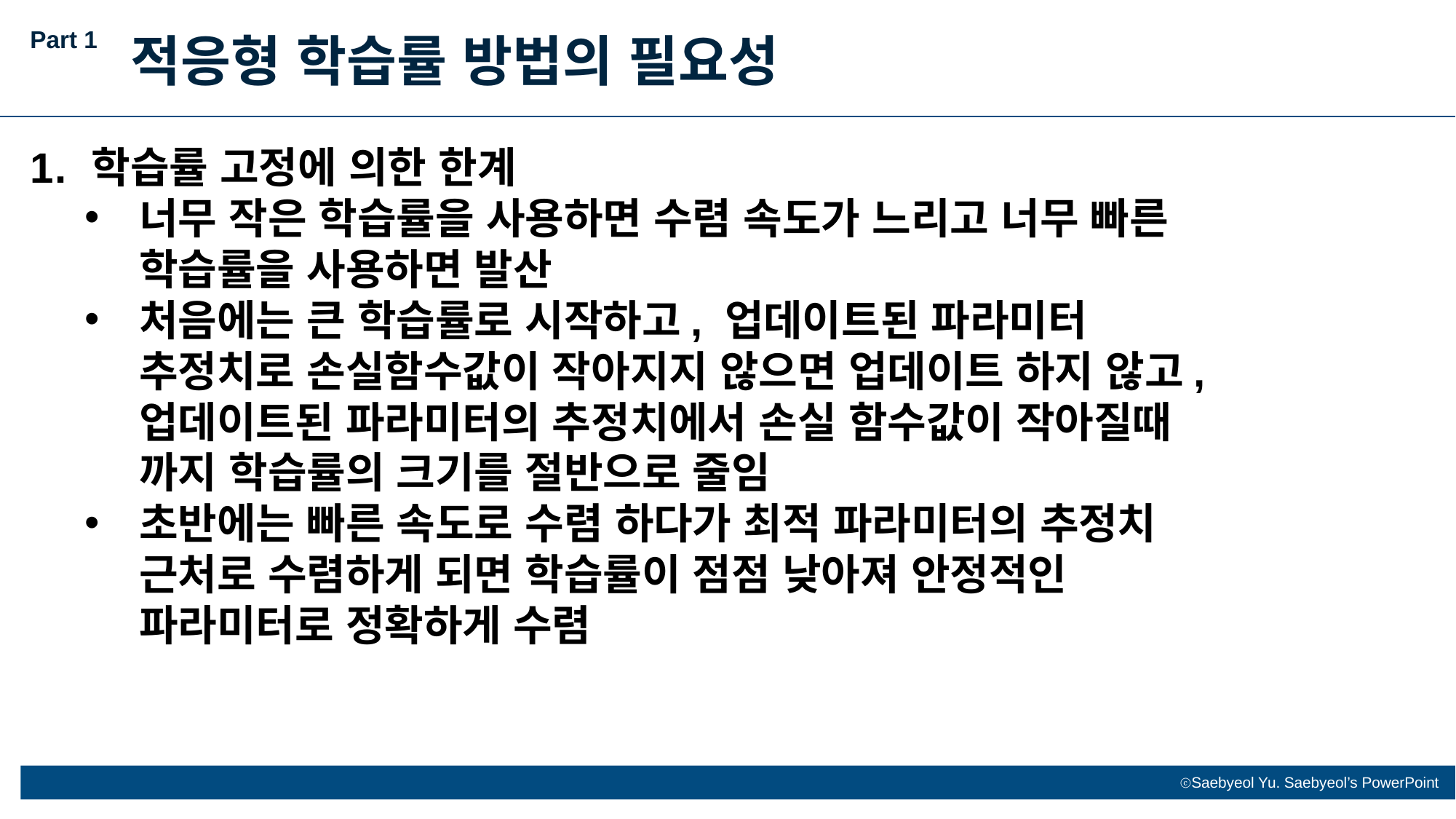

Part 1
적응형 학습률 방법의 필요성
학습률 고정에 의한 한계
너무 작은 학습률을 사용하면 수렴 속도가 느리고 너무 빠른 학습률을 사용하면 발산
처음에는 큰 학습률로 시작하고, 업데이트된 파라미터 추정치로 손실함수값이 작아지지 않으면 업데이트 하지 않고, 업데이트된 파라미터의 추정치에서 손실 함수값이 작아질때 까지 학습률의 크기를 절반으로 줄임
초반에는 빠른 속도로 수렴 하다가 최적 파라미터의 추정치 근처로 수렴하게 되면 학습률이 점점 낮아져 안정적인 파라미터로 정확하게 수렴